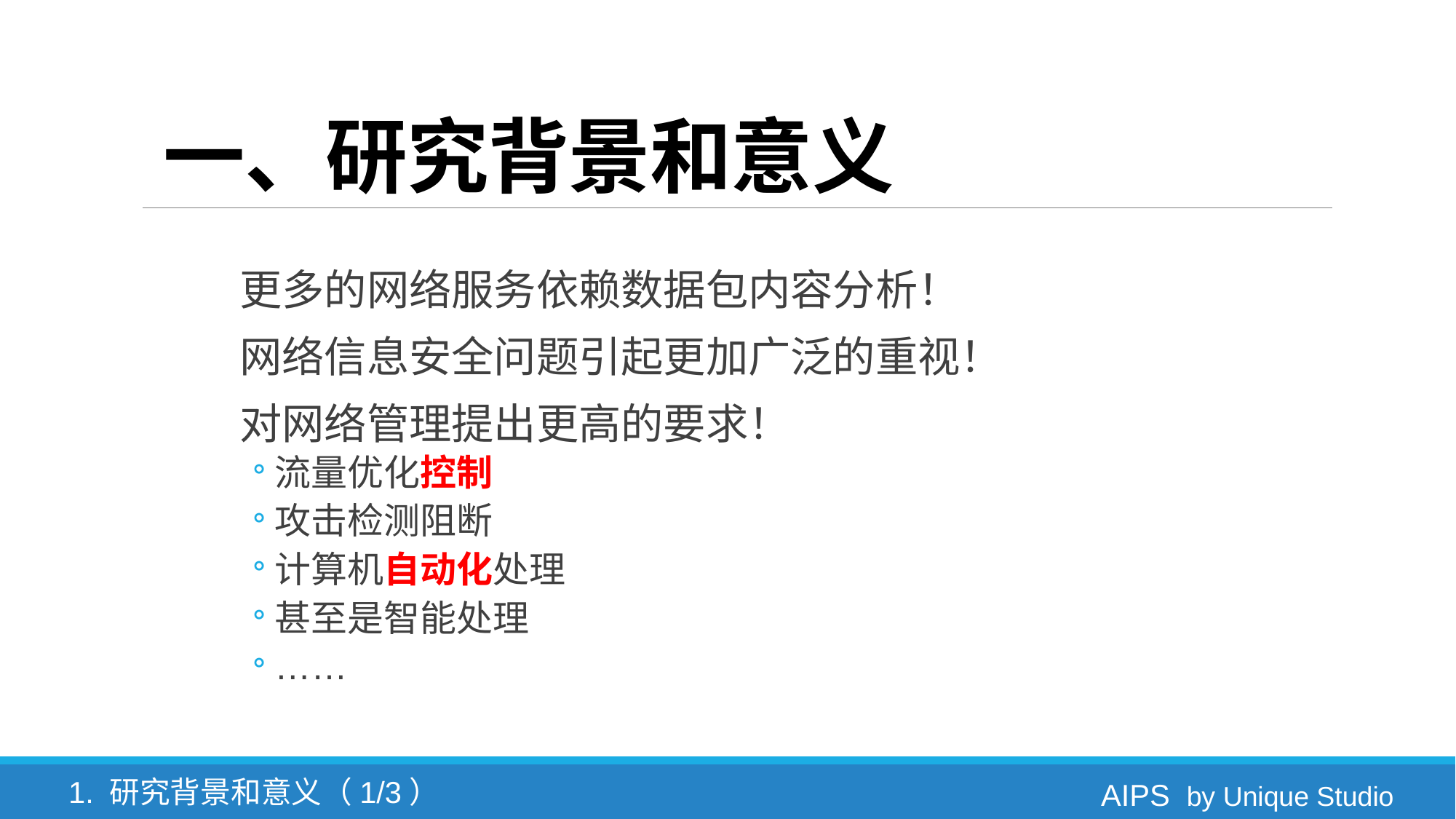

# 一、研究背景和意义
更多的网络服务依赖数据包内容分析！
网络信息安全问题引起更加广泛的重视！
对网络管理提出更高的要求！
流量优化控制
攻击检测阻断
计算机自动化处理
甚至是智能处理
……

AIPS  by Unique Studio
1. 研究背景和意义（1/3）
AIPS  by Unique Studio